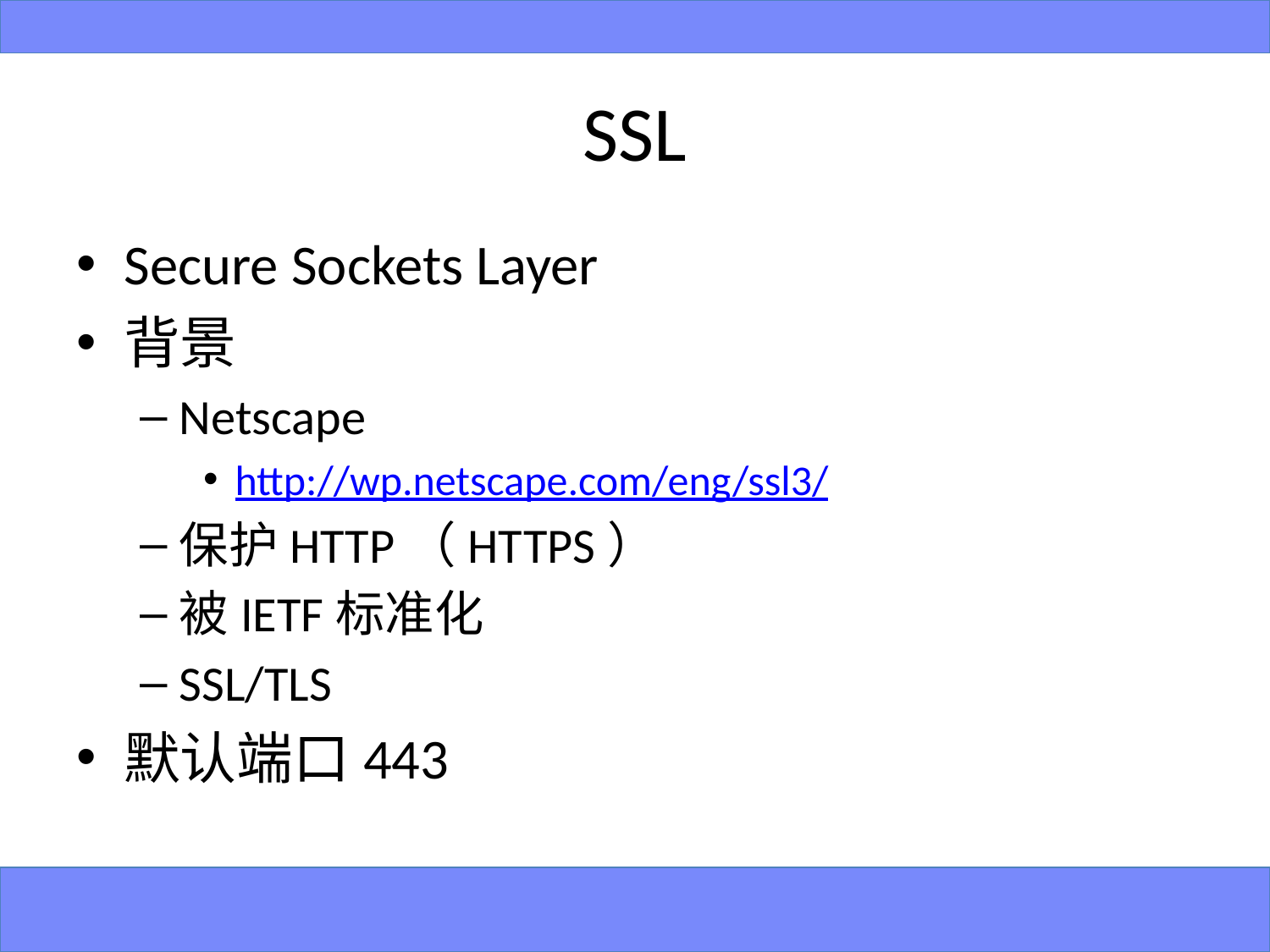

# SSL
Secure Sockets Layer
背景
Netscape
http://wp.netscape.com/eng/ssl3/
保护HTTP（HTTPS）
被IETF标准化
SSL/TLS
默认端口443